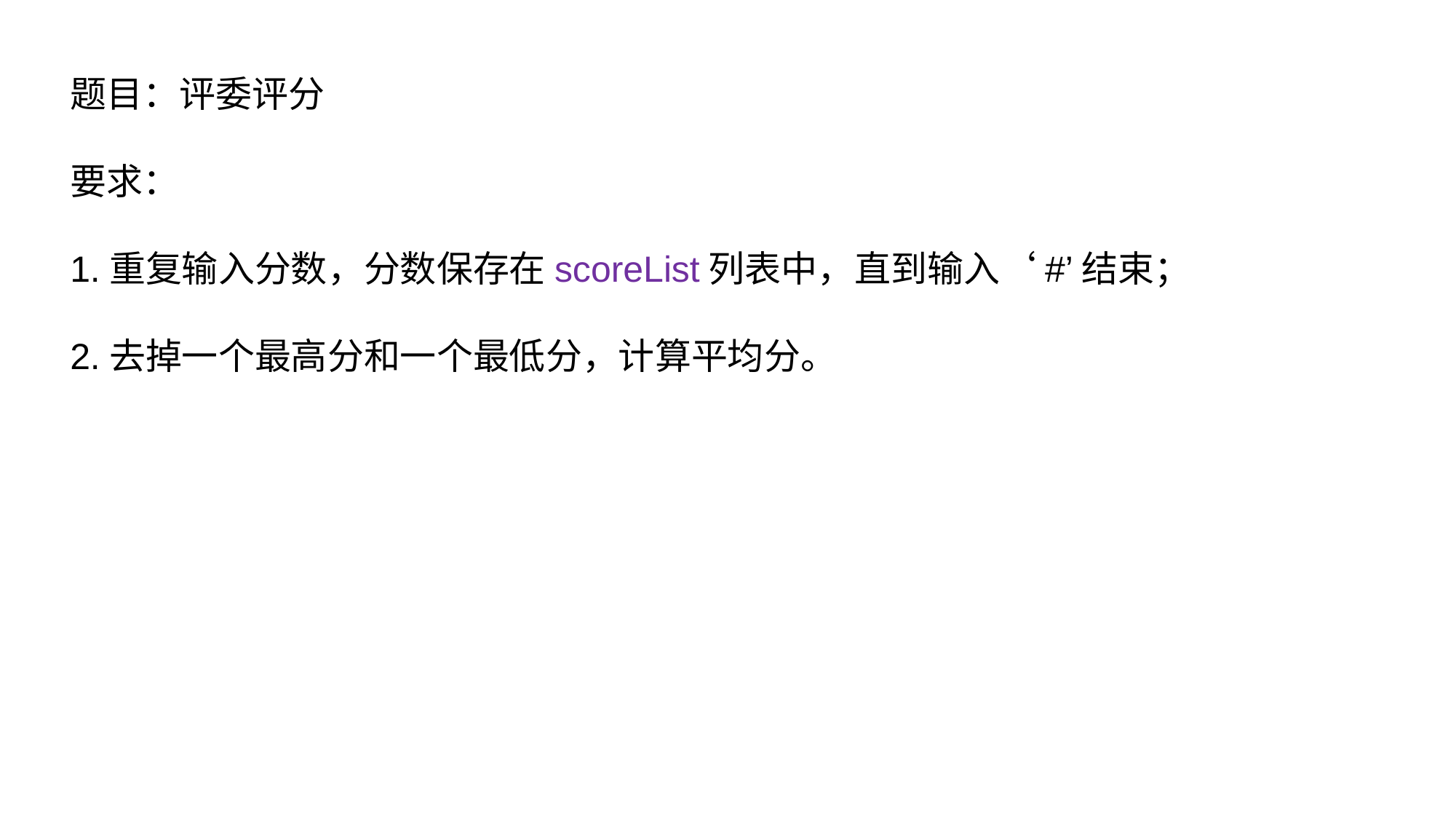

题目：评委评分
要求：
1.重复输入分数，分数保存在scoreList列表中，直到输入‘#’结束；
2.去掉一个最高分和一个最低分，计算平均分。